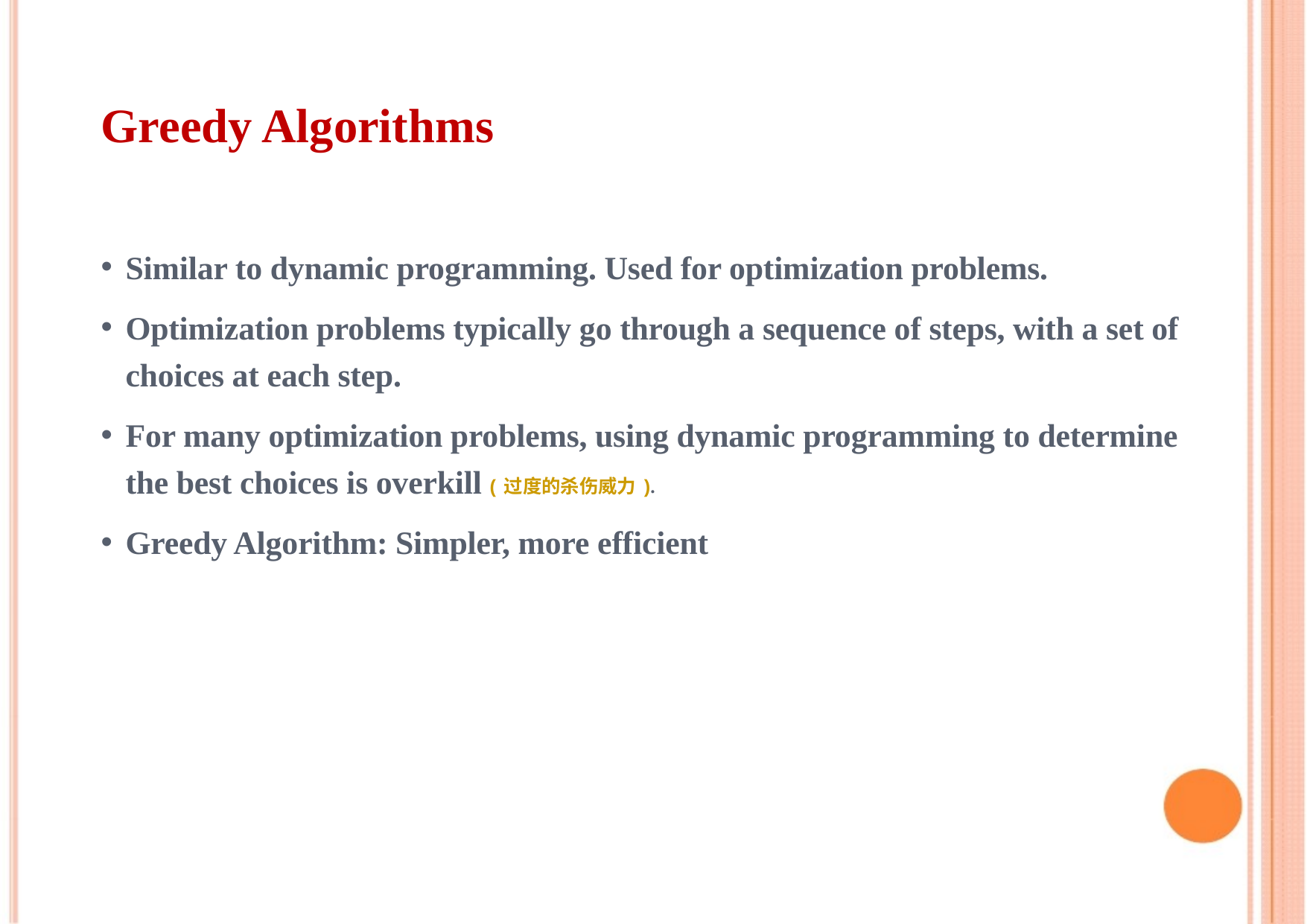

# Greedy Algorithms
Similar to dynamic programming. Used for optimization problems.
Optimization problems typically go through a sequence of steps, with a set of  choices at each step.
For many optimization problems, using dynamic programming to determine the best choices is overkill (过度的杀伤威力).
Greedy Algorithm: Simpler, more efficient

2